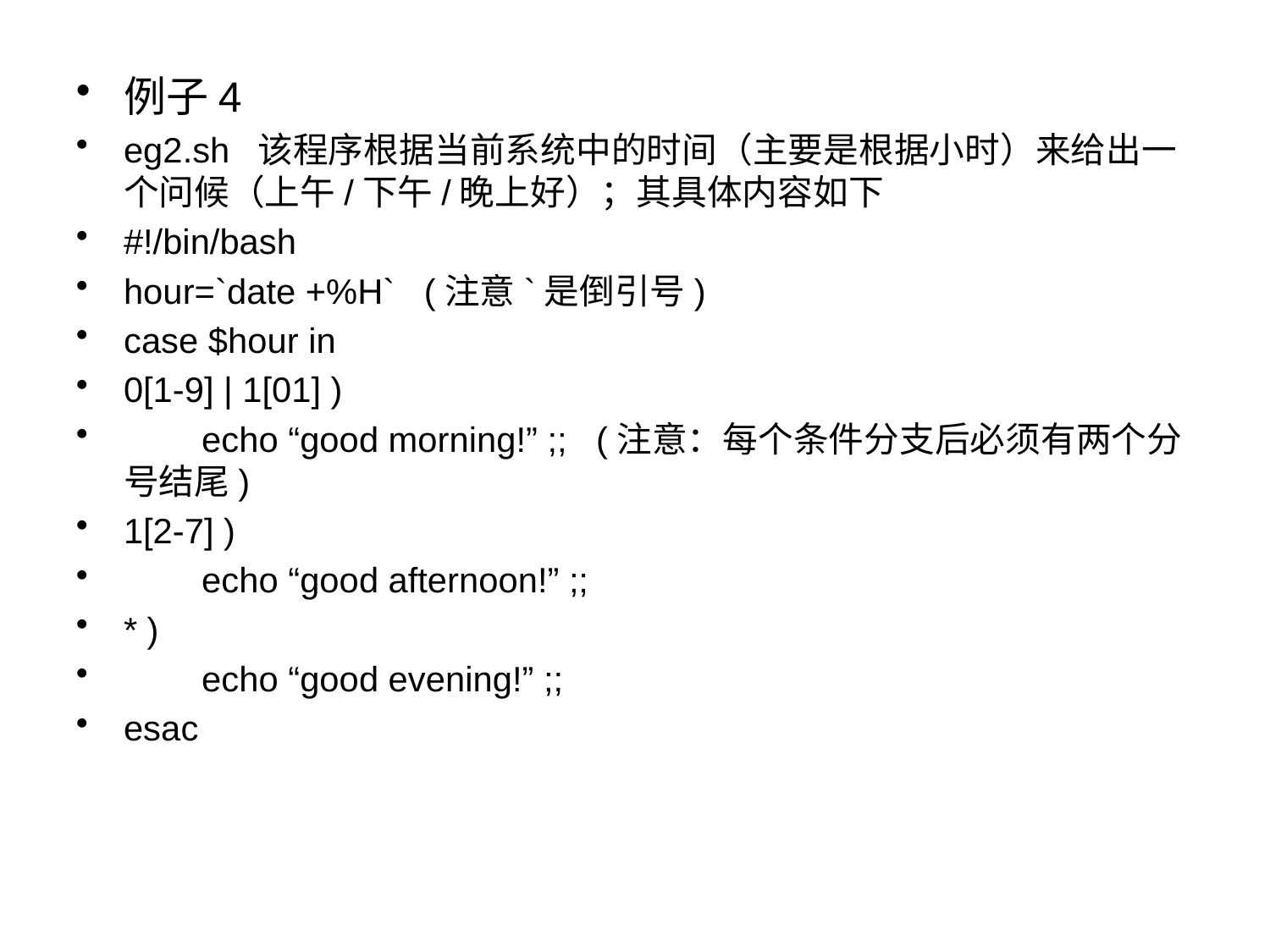

例子4
eg2.sh  该程序根据当前系统中的时间（主要是根据小时）来给出一个问候（上午/下午/晚上好）；其具体内容如下
#!/bin/bash
hour=`date +%H`   (注意`是倒引号)
case $hour in
0[1-9] | 1[01] )
        echo “good morning!” ;;   (注意：每个条件分支后必须有两个分号结尾)
1[2-7] )
        echo “good afternoon!” ;;
* )
        echo “good evening!” ;;
esac